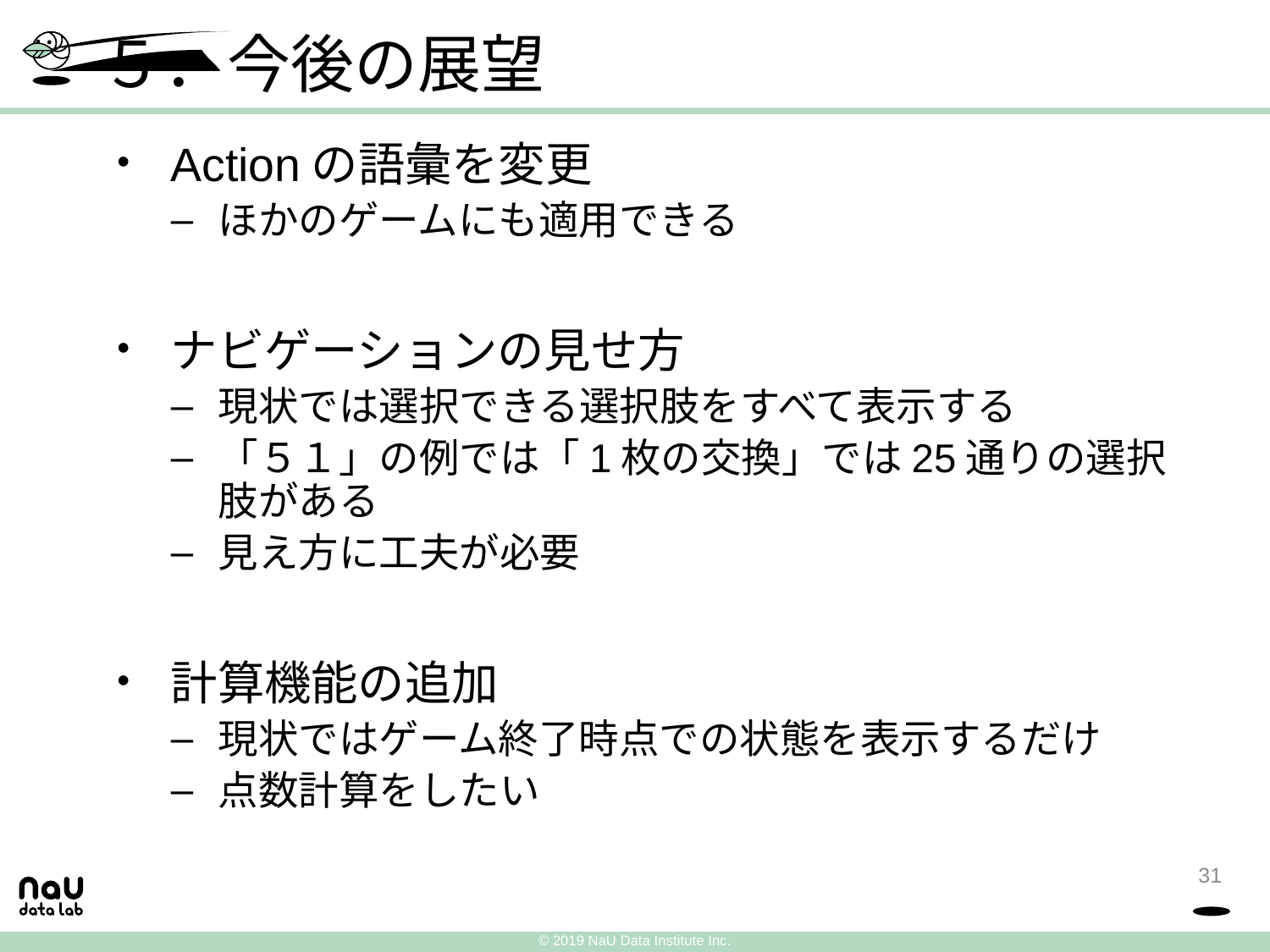

# ５．今後の展望
Actionの語彙を変更
ほかのゲームにも適用できる

ナビゲーションの見せ方
現状では選択できる選択肢をすべて表示する
「５１」の例では「1枚の交換」では25通りの選択肢がある
見え方に工夫が必要

計算機能の追加
現状ではゲーム終了時点での状態を表示するだけ
点数計算をしたい
31